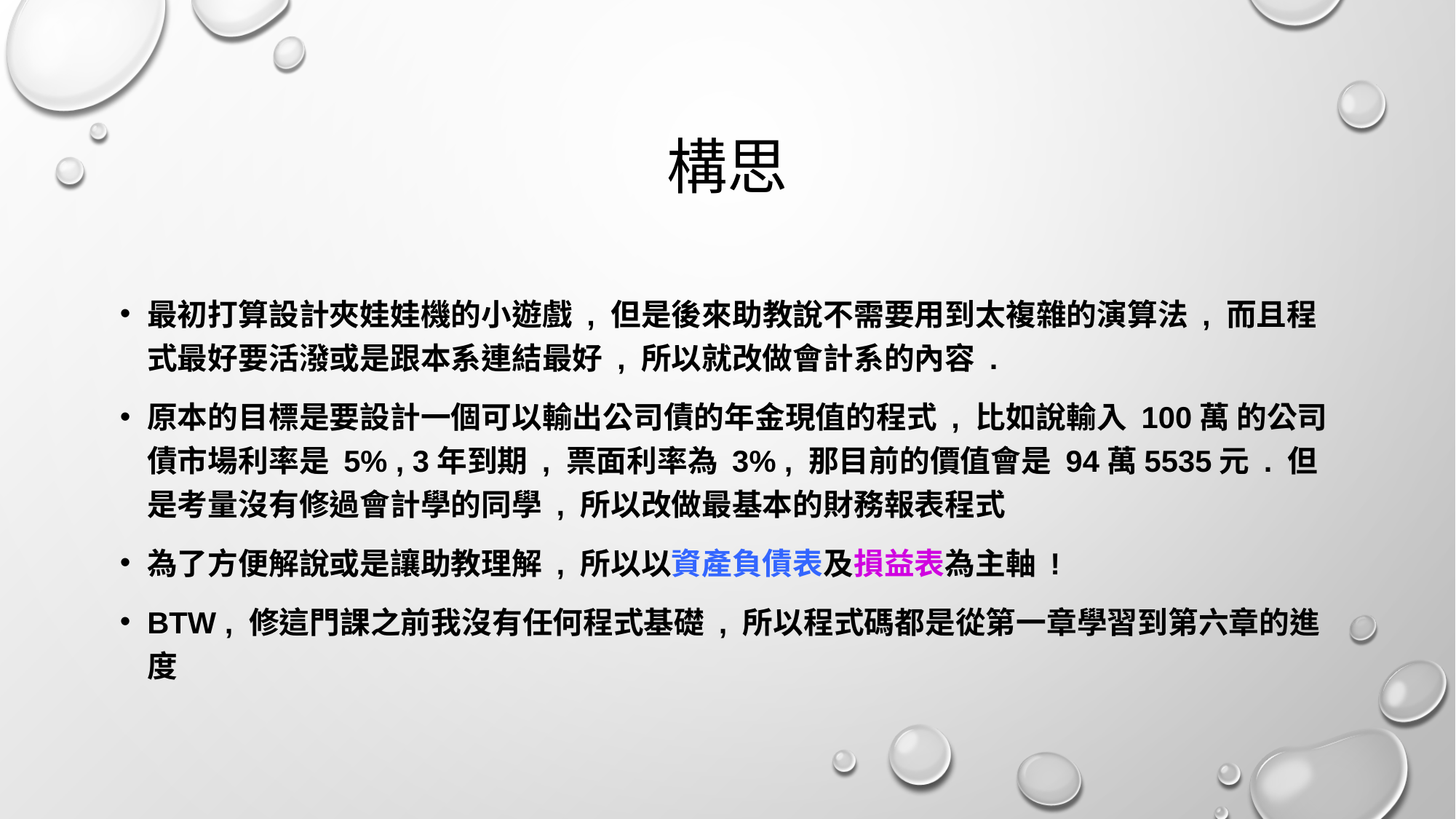

# 構思
最初打算設計夾娃娃機的小遊戲 , 但是後來助教說不需要用到太複雜的演算法 , 而且程式最好要活潑或是跟本系連結最好 , 所以就改做會計系的內容 .
原本的目標是要設計一個可以輸出公司債的年金現值的程式 , 比如說輸入 100萬 的公司債市場利率是 5% , 3年到期 , 票面利率為 3% , 那目前的價值會是 94萬5535元 . 但是考量沒有修過會計學的同學 , 所以改做最基本的財務報表程式
為了方便解說或是讓助教理解 , 所以以資產負債表及損益表為主軸 !
btw , 修這門課之前我沒有任何程式基礎 , 所以程式碼都是從第一章學習到第六章的進度